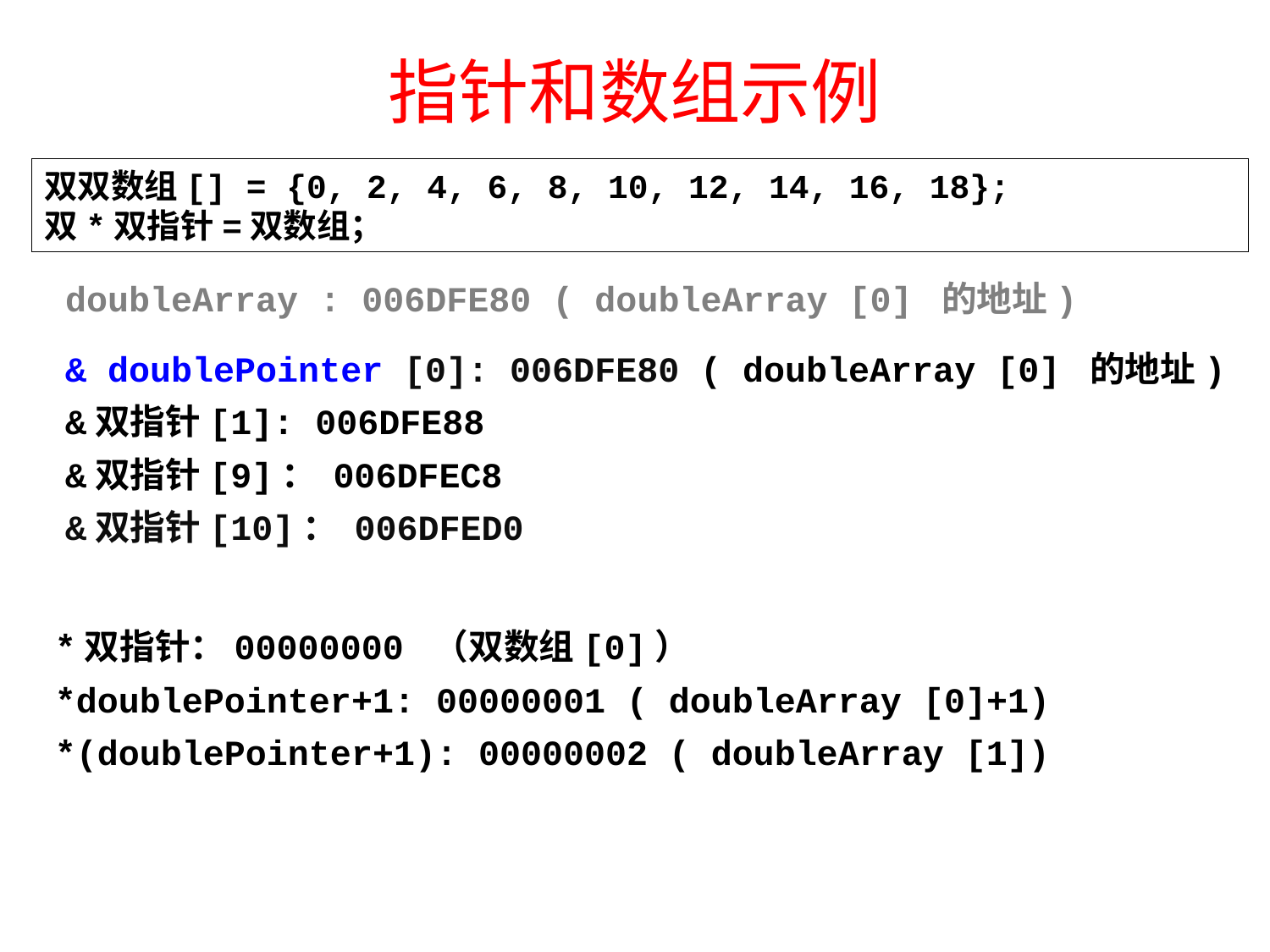

# 指针和数组示例
双双数组[] = {0, 2, 4, 6, 8, 10, 12, 14, 16, 18};
双*双指针=双数组；
doubleArray : 006DFE80 ( doubleArray [0] 的地址)
& doublePointer [0]: 006DFE80 ( doubleArray [0] 的地址)
&双指针[1]: 006DFE88
&双指针[9]： 006DFEC8
&双指针[10]： 006DFED0
*双指针：00000000 （双数组[0]）
*doublePointer+1: 00000001 ( doubleArray [0]+1)
*(doublePointer+1): 00000002 ( doubleArray [1])